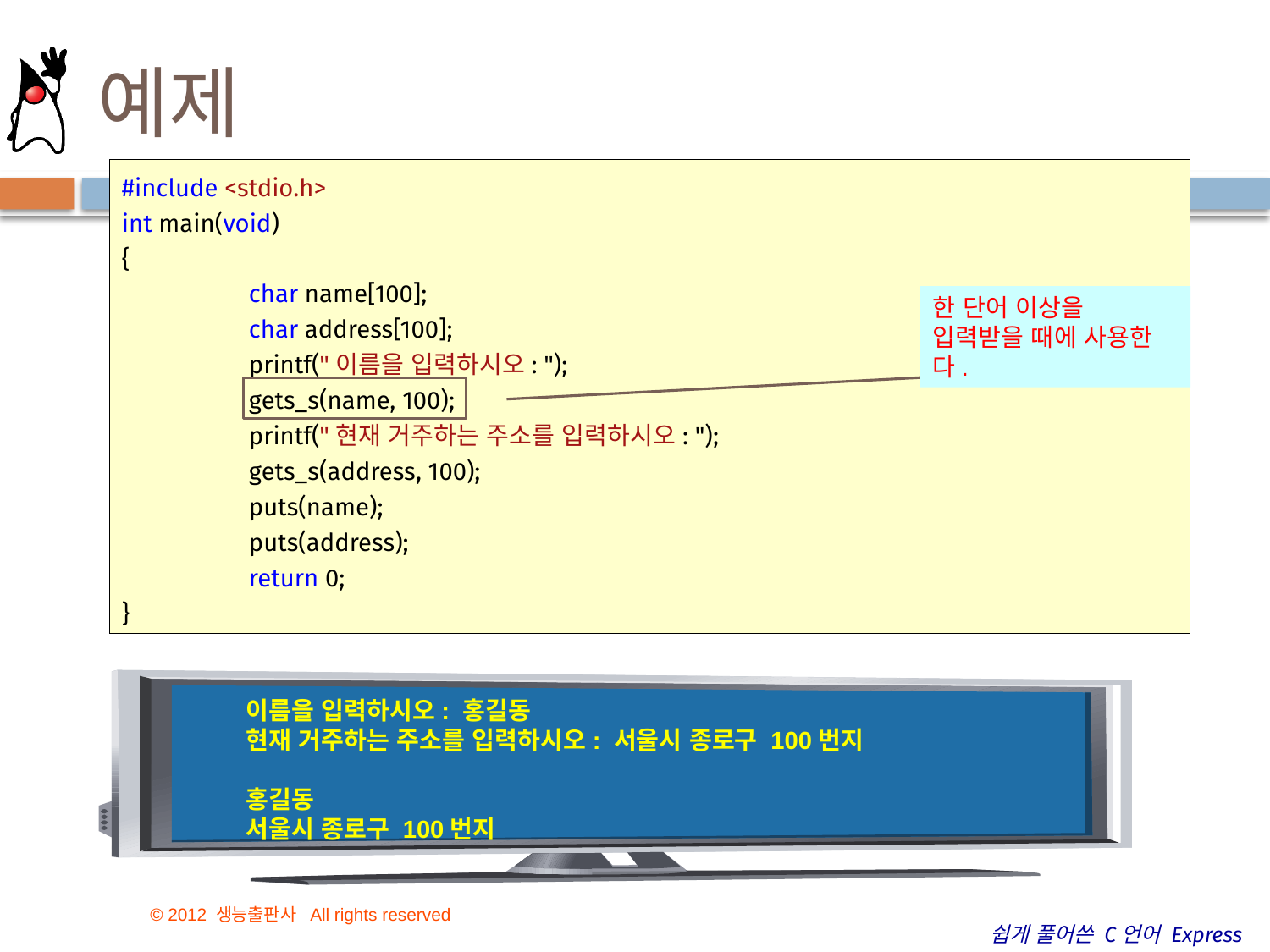

# 예제
#include <stdio.h>
int main(void)
{
	char name[100];
	char address[100];
	printf("이름을 입력하시오: ");
	gets_s(name, 100);
	printf("현재 거주하는 주소를 입력하시오: ");
	gets_s(address, 100);
	puts(name);
	puts(address);
	return 0;
}
한 단어 이상을 입력받을 때에 사용한다.

이름을 입력하시오: 홍길동
현재 거주하는 주소를 입력하시오: 서울시 종로구 100번지

홍길동
서울시 종로구 100번지